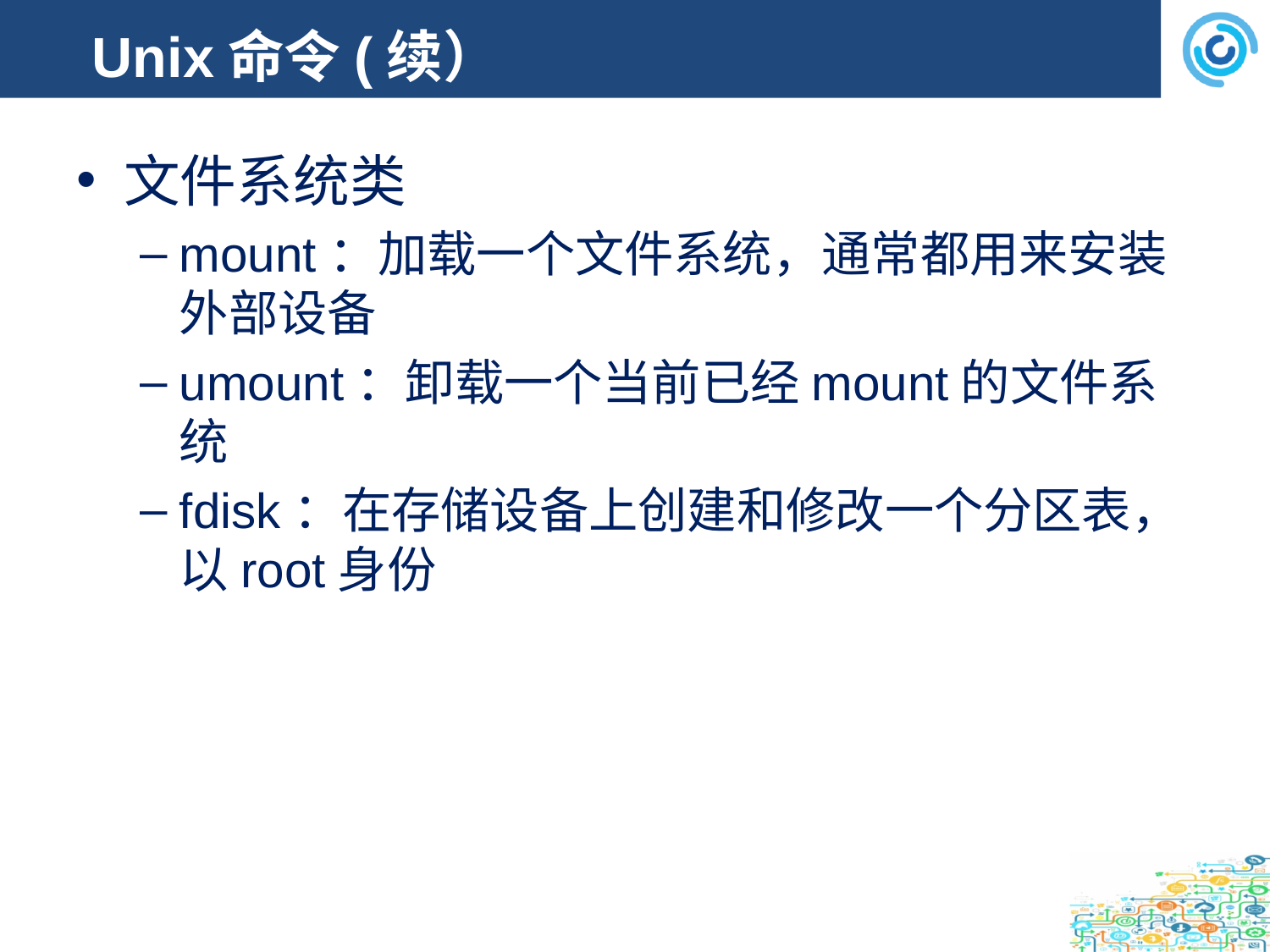

# Unix命令(续）
文件系统类
mount：加载一个文件系统，通常都用来安装外部设备
umount：卸载一个当前已经mount的文件系统
fdisk：在存储设备上创建和修改一个分区表，以root身份